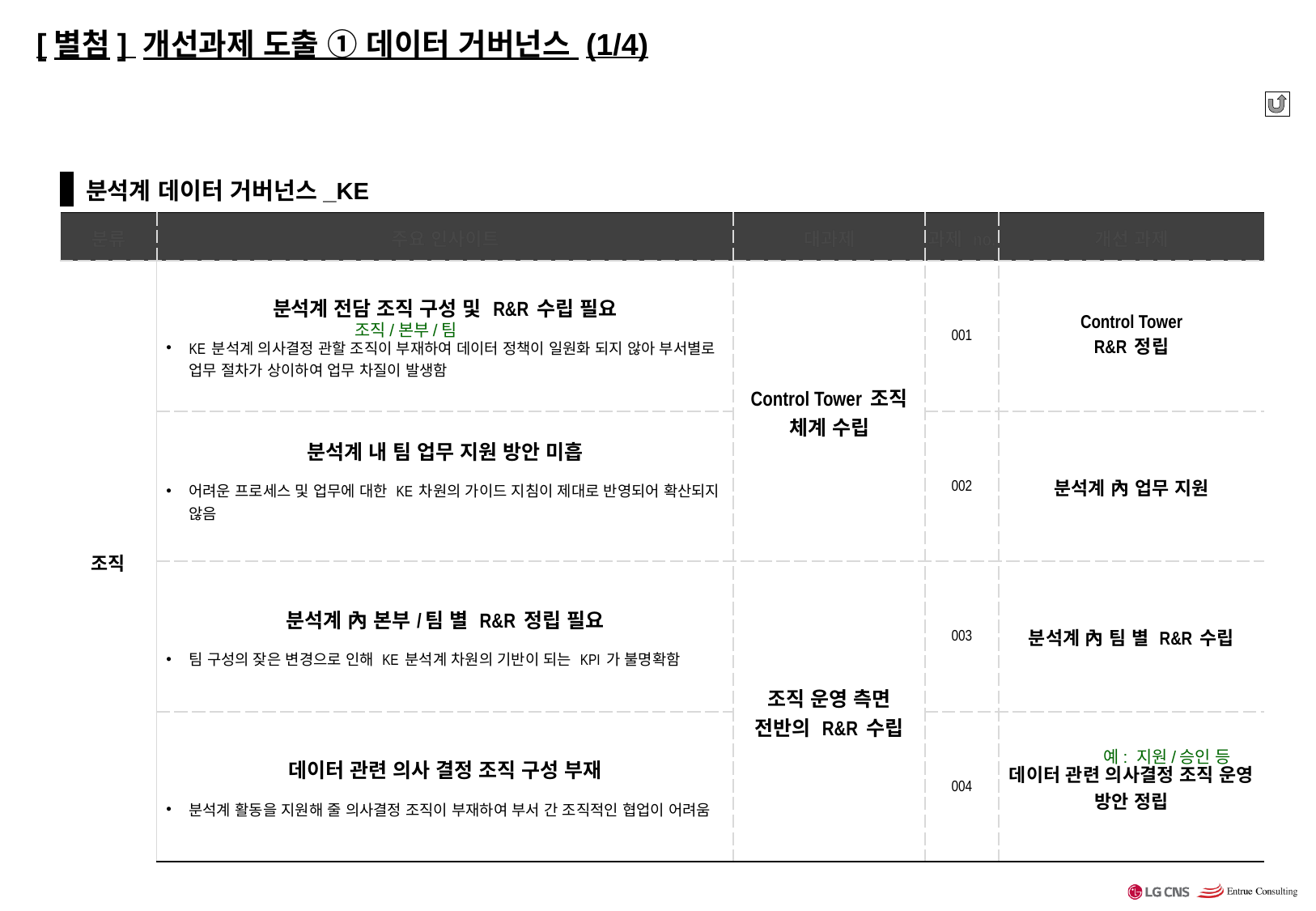

# [별첨] 개선과제 도출 ① 데이터 거버넌스 (1/4)

   분석계 데이터 거버넌스_KE
| 분류 | 주요 인사이트 | 대과제 | 과제 no. | 개선 과제 |
| --- | --- | --- | --- | --- |
| 조직 | 분석계 전담 조직 구성 및 R&R 수립 필요 KE 분석계 의사결정 관할 조직이 부재하여 데이터 정책이 일원화 되지 않아 부서별로 업무 절차가 상이하여 업무 차질이 발생함 | Control Tower 조직 체계 수립 | 001 | Control Tower R&R 정립 |
|  | 분석계 내 팀 업무 지원 방안 미흡 어려운 프로세스 및 업무에 대한 KE 차원의 가이드 지침이 제대로 반영되어 확산되지 않음 |  | 002 | 분석계 內 업무 지원 |
|  | 분석계 內 본부/팀 별 R&R 정립 필요 팀 구성의 잦은 변경으로 인해 KE 분석계 차원의 기반이 되는 KPI 가 불명확함 | 조직 운영 측면 전반의 R&R 수립 | 003 | 분석계 內 팀 별 R&R 수립 |
|  | 데이터 관련 의사 결정 조직 구성 부재 분석계 활동을 지원해 줄 의사결정 조직이 부재하여 부서 간 조직적인 협업이 어려움 |  | 004 | 데이터 관련 의사결정 조직 운영 방안 정립 |
조직/본부/팀
예: 지원/승인 등